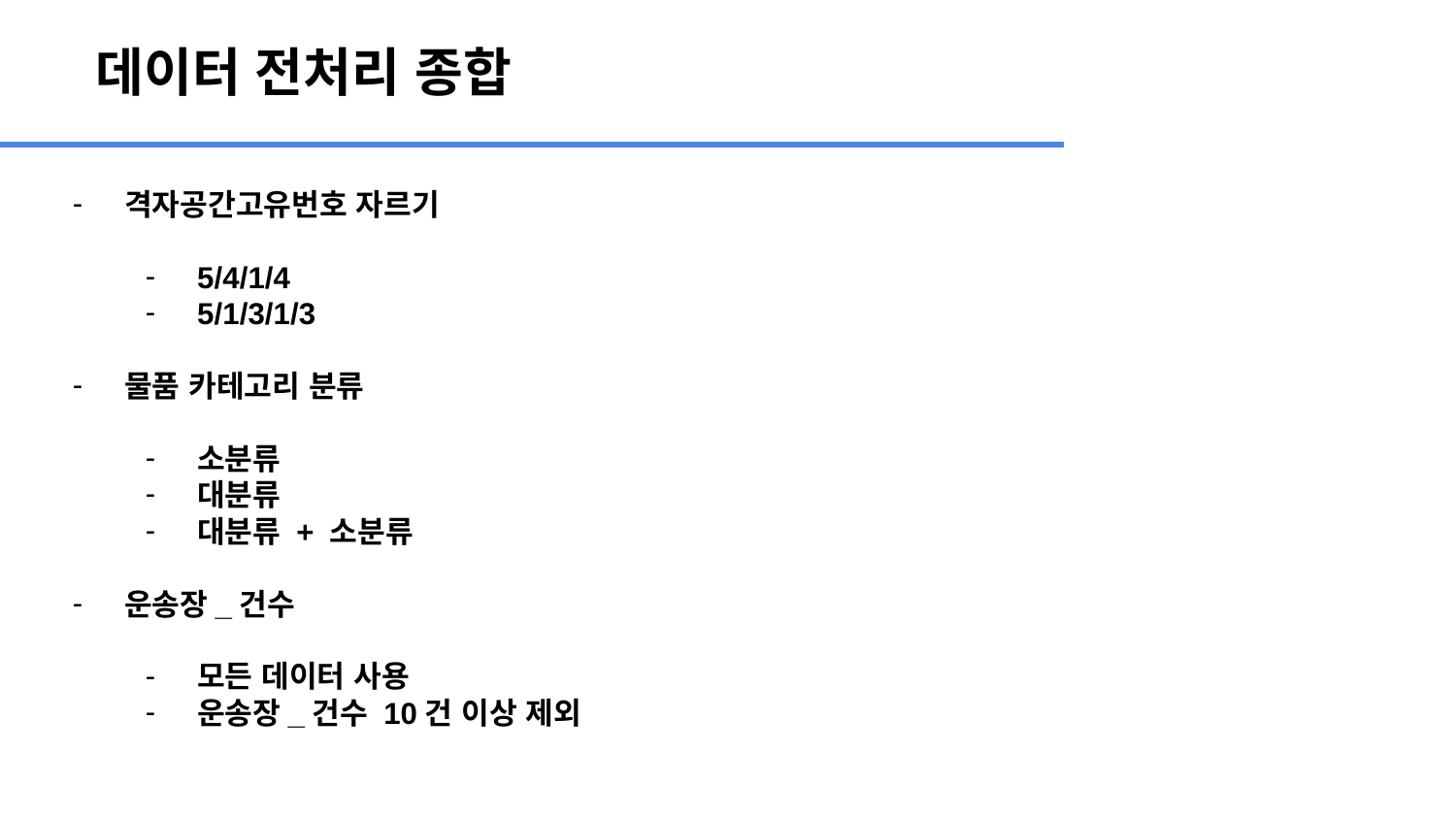

데이터 전처리 종합

격자공간고유번호 자르기

5/4/1/4
5/1/3/1/3

물품 카테고리 분류

소분류
대분류
대분류 + 소분류

운송장_건수

모든 데이터 사용
운송장_건수 10건 이상 제외